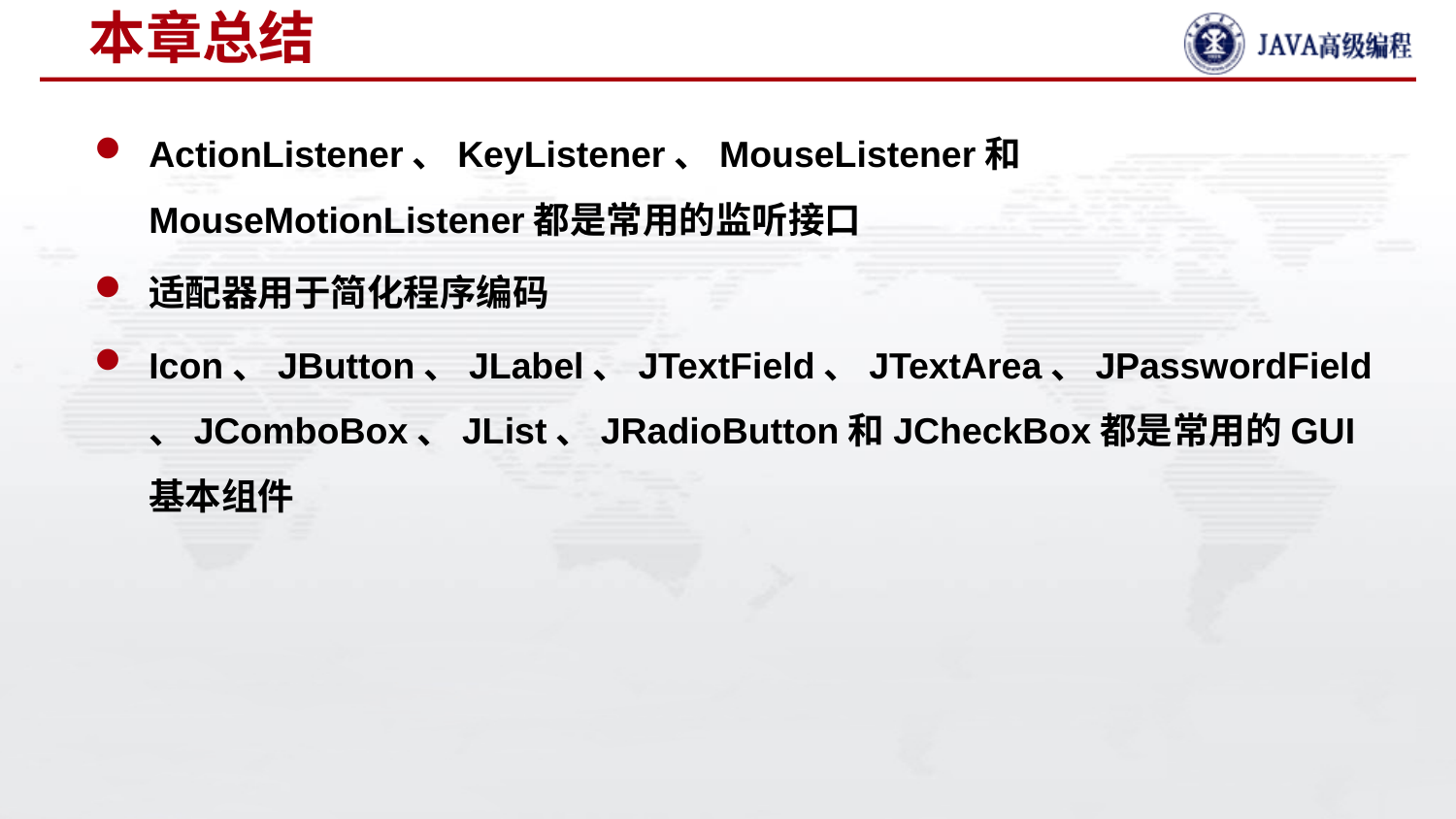

# 本章总结
ActionListener、KeyListener、MouseListener和MouseMotionListener都是常用的监听接口
适配器用于简化程序编码
Icon、JButton、JLabel、JTextField、JTextArea、JPasswordField、JComboBox、JList、JRadioButton和JCheckBox都是常用的GUI基本组件